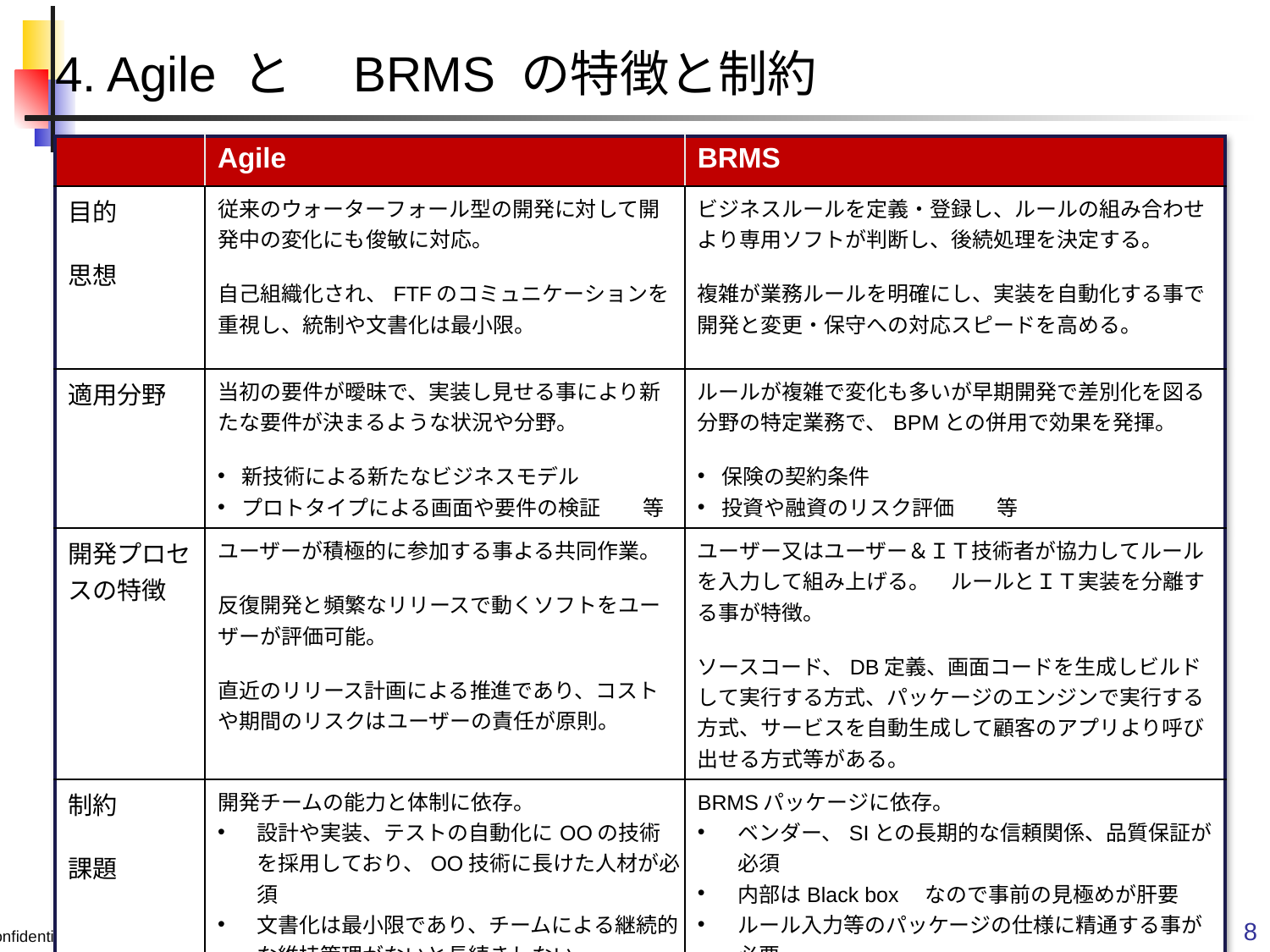

4. Agile と　BRMS の特徴と制約
|  | Agile | BRMS |
| --- | --- | --- |
| 目的 思想 | 従来のウォーターフォール型の開発に対して開発中の変化にも俊敏に対応。 自己組織化され、FTFのコミュニケーションを重視し、統制や文書化は最小限。 | ビジネスルールを定義・登録し、ルールの組み合わせより専用ソフトが判断し、後続処理を決定する。 複雑が業務ルールを明確にし、実装を自動化する事で開発と変更・保守への対応スピードを高める。 |
| 適用分野 | 当初の要件が曖昧で、実装し見せる事により新たな要件が決まるような状況や分野。 新技術による新たなビジネスモデル プロトタイプによる画面や要件の検証　　等 | ルールが複雑で変化も多いが早期開発で差別化を図る分野の特定業務で、BPMとの併用で効果を発揮。 保険の契約条件 投資や融資のリスク評価　　等 |
| 開発プロセスの特徴 | ユーザーが積極的に参加する事よる共同作業。 反復開発と頻繁なリリースで動くソフトをユーザーが評価可能。 直近のリリース計画による推進であり、コストや期間のリスクはユーザーの責任が原則。 | ユーザー又はユーザー＆ＩＴ技術者が協力してルールを入力して組み上げる。　ルールとＩＴ実装を分離する事が特徴。 ソースコード、DB定義、画面コードを生成しビルドして実行する方式、パッケージのエンジンで実行する方式、サービスを自動生成して顧客のアプリより呼び出せる方式等がある。 |
| 制約 課題 | 開発チームの能力と体制に依存。 設計や実装、テストの自動化にOOの技術を採用しており、OO技術に長けた人材が必須 文書化は最小限であり、チームによる継続的な維持管理がないと長続きしない 大規模開発や統制を必要とするミッションクリティカルシステムには不向き。 | BRMSパッケージに依存。 ベンダー、SIとの長期的な信頼関係、品質保証が必須 内部はBlack box　なので事前の見極めが肝要 ルール入力等のパッケージの仕様に精通する事が必要 複雑な画面遷移、見栄えのする画面、バッチ処理は不向 他の基幹業務システムとのIF, DBの整合性が必要 対象ビジネスルールの暗黙知の形式知化は必須要件。 |